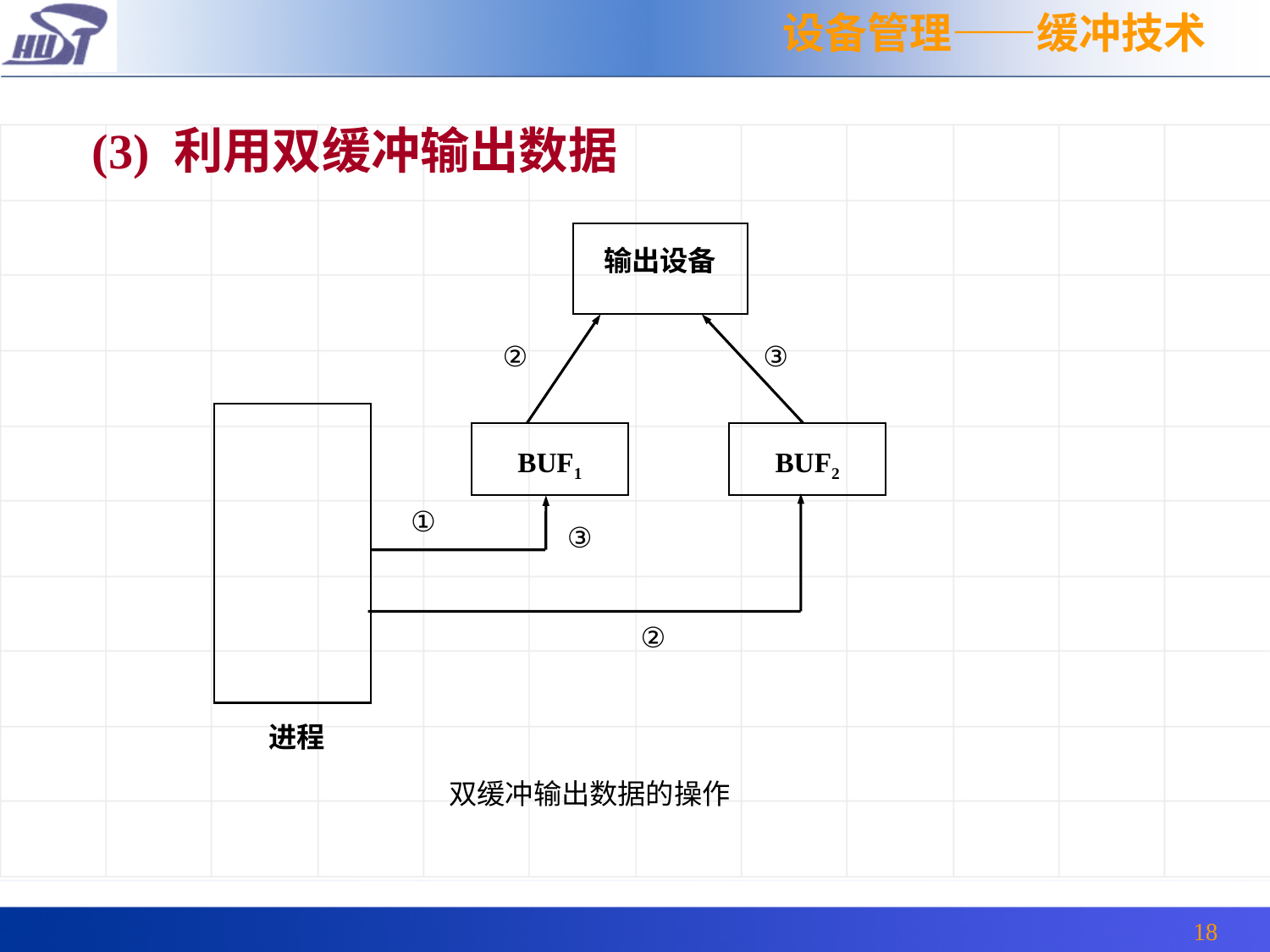

设备管理——缓冲技术
(3) 利用双缓冲输出数据
输出设备

②
③

进程
BUF1
BUF2

①
③
②
双缓冲输出数据的操作
18